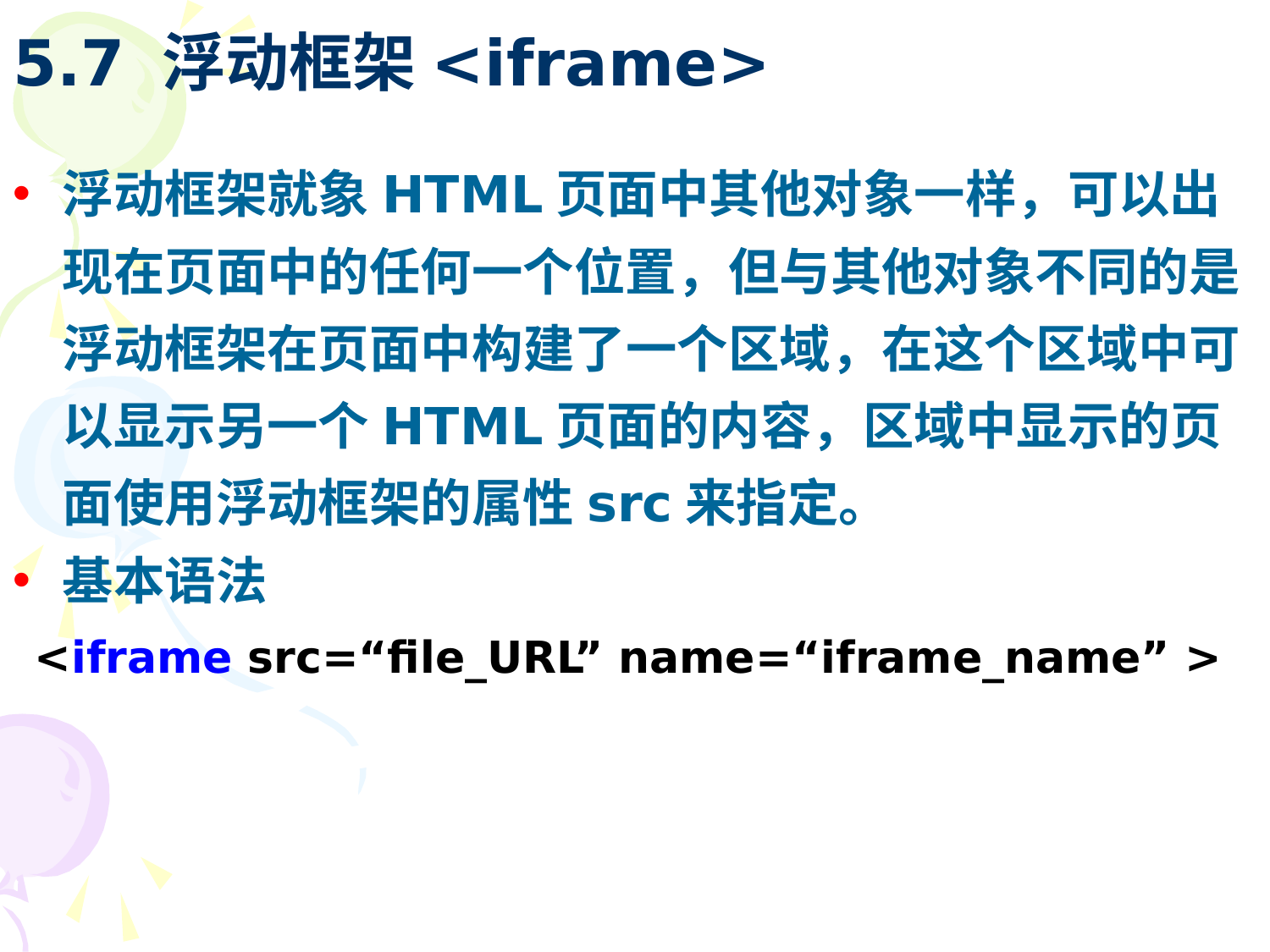

# 5.7 浮动框架<iframe>
浮动框架就象HTML页面中其他对象一样，可以出现在页面中的任何一个位置，但与其他对象不同的是浮动框架在页面中构建了一个区域，在这个区域中可以显示另一个HTML页面的内容，区域中显示的页面使用浮动框架的属性src来指定。
基本语法
 <iframe src=“file_URL” name=“iframe_name” >